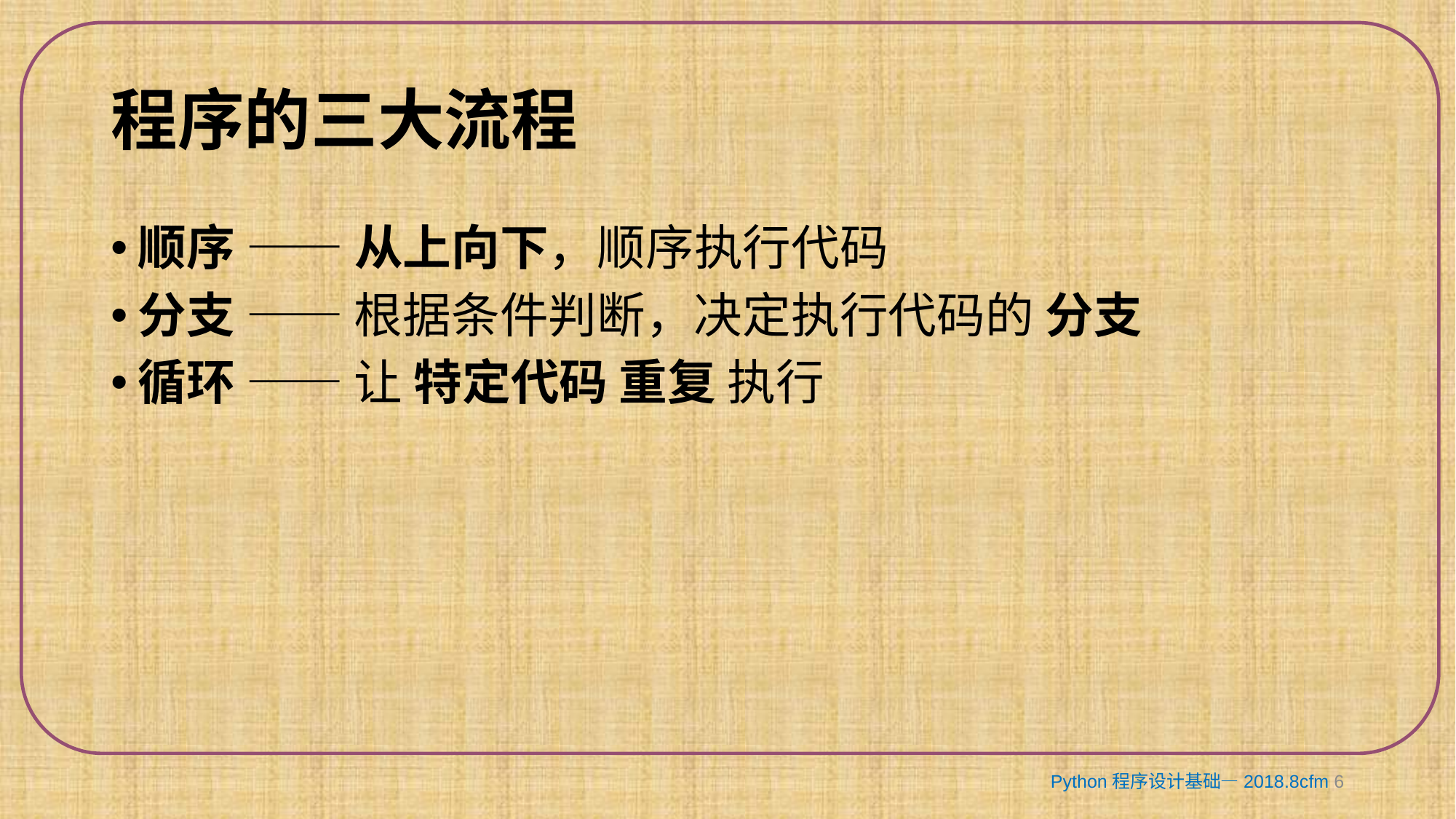

# 程序的三大流程
顺序 —— 从上向下，顺序执行代码
分支 —— 根据条件判断，决定执行代码的 分支
循环 —— 让 特定代码 重复 执行

Python程序设计基础—2018.8cfm 6